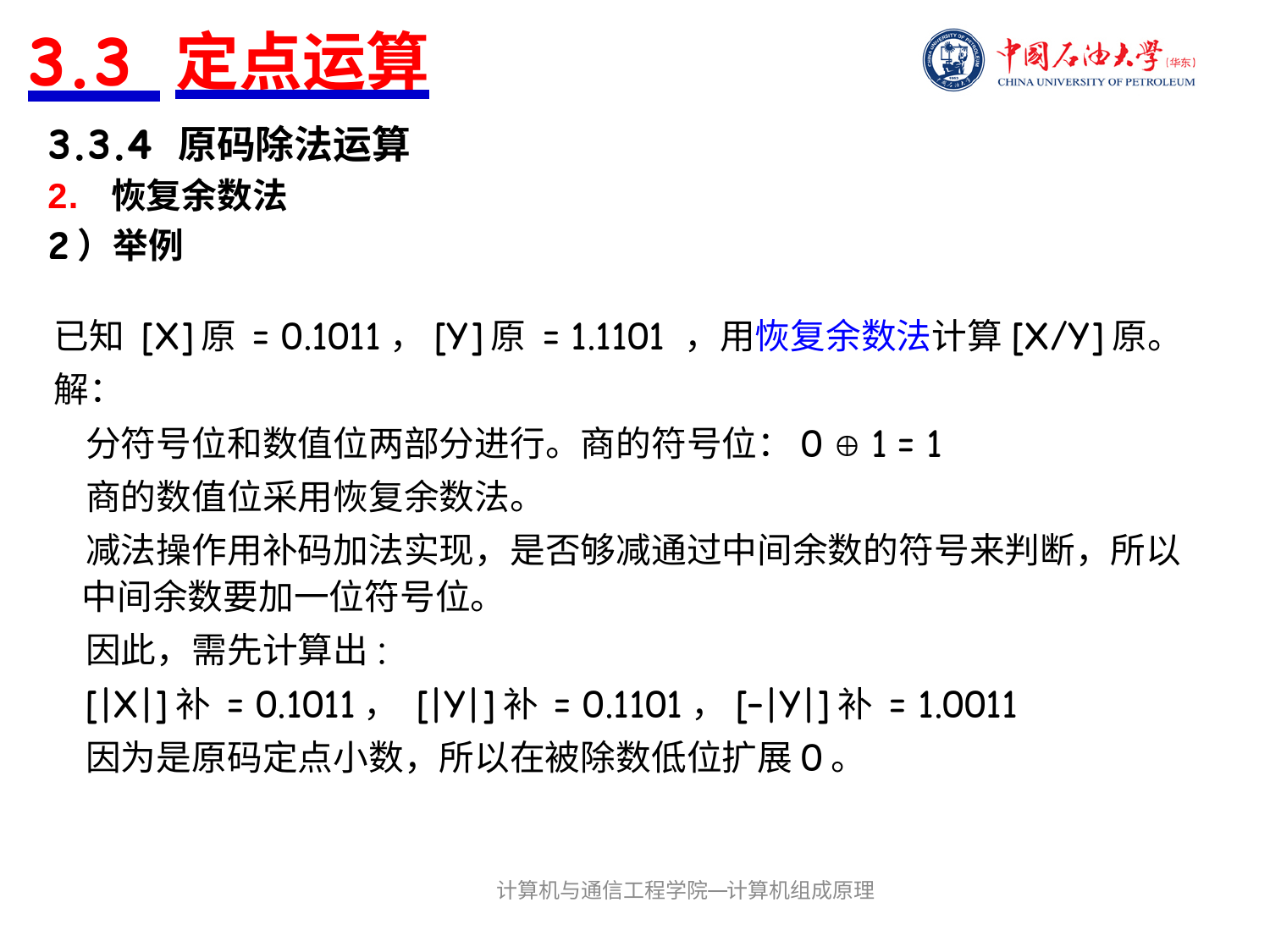

# 3.3 定点运算
3.3.4 原码除法运算
恢复余数法
2）举例

已知 [X]原 = 0.1011，[Y]原 = 1.1101 ，用恢复余数法计算[X/Y]原。
解：
   分符号位和数值位两部分进行。商的符号位：0 ⊕ 1 = 1
   商的数值位采用恢复余数法。
   减法操作用补码加法实现，是否够减通过中间余数的符号来判断，所以中间余数要加一位符号位。
   因此，需先计算出:
   [|X|]补 = 0.1011， [|Y|]补 = 0.1101，[–|Y|]补 = 1.0011
   因为是原码定点小数，所以在被除数低位扩展0。

78
计算机与通信工程学院—计算机组成原理